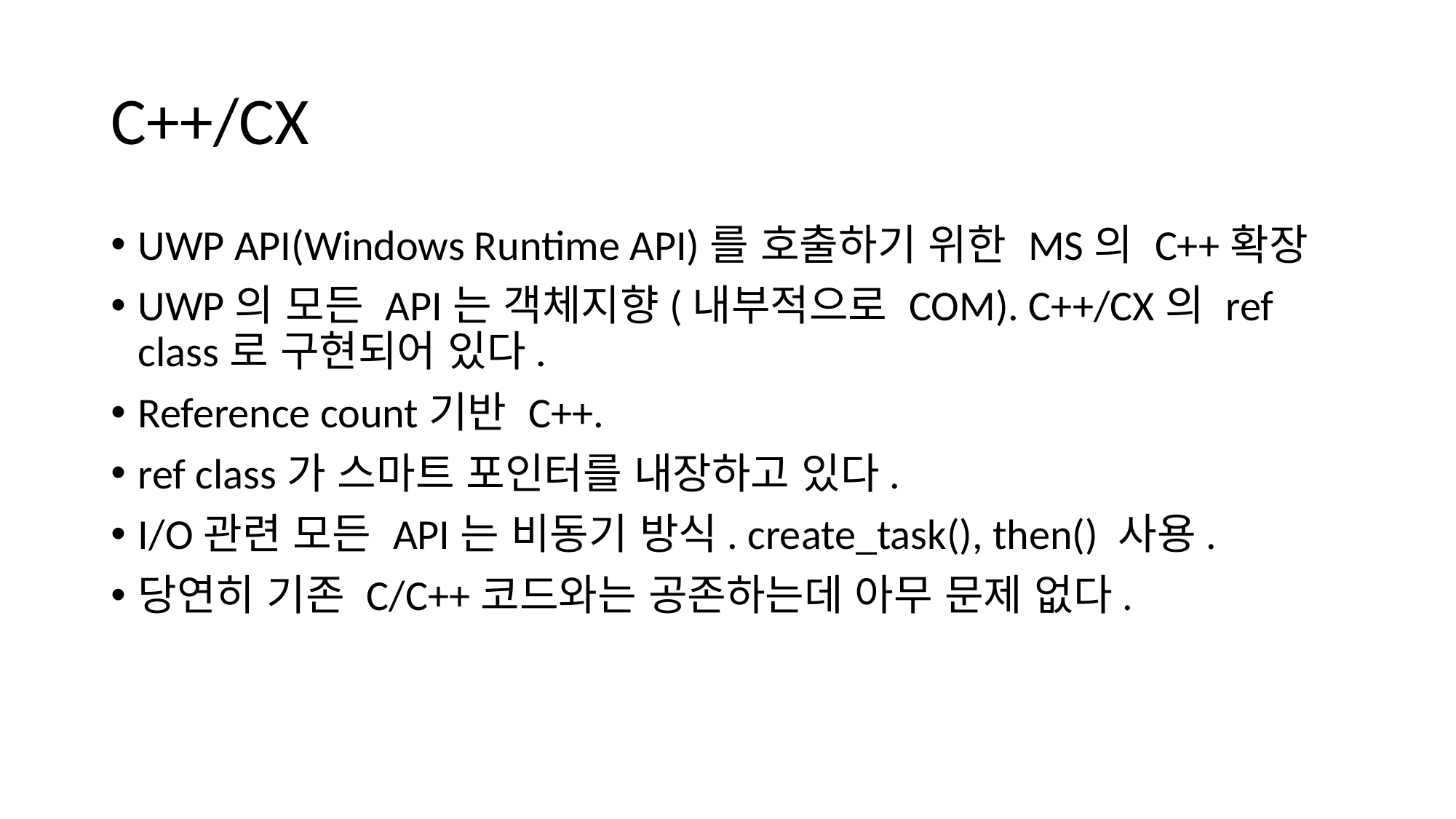

# C++/CX
UWP API(Windows Runtime API)를 호출하기 위한 MS의 C++확장
UWP의 모든 API는 객체지향(내부적으로 COM). C++/CX의 ref class로 구현되어 있다.
Reference count기반 C++.
ref class가 스마트 포인터를 내장하고 있다.
I/O관련 모든 API는 비동기 방식. create_task(), then() 사용.
당연히 기존 C/C++코드와는 공존하는데 아무 문제 없다.